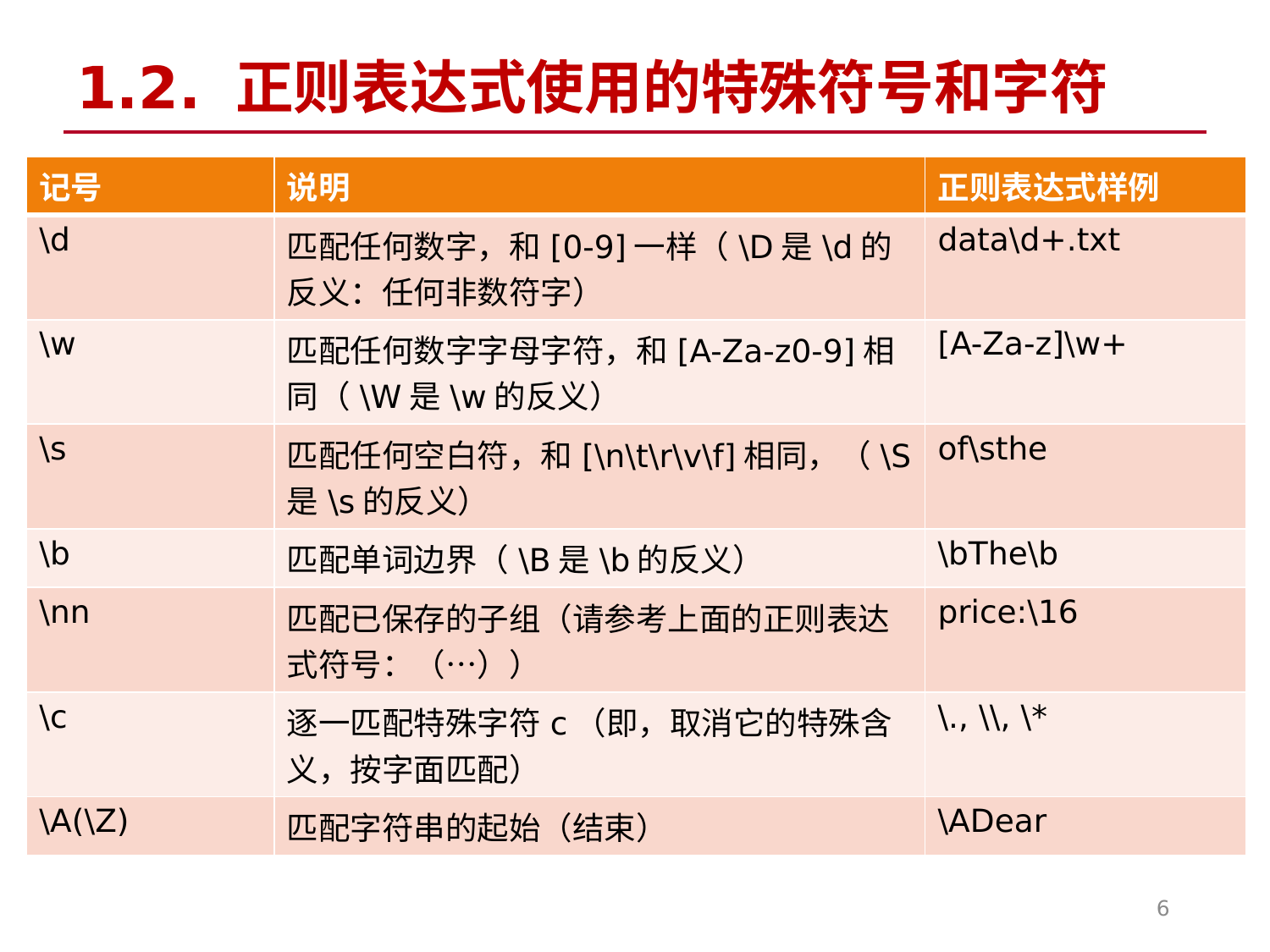

# 1.2. 正则表达式使用的特殊符号和字符
| 记号 | 说明 | 正则表达式样例 |
| --- | --- | --- |
| \d | 匹配任何数字，和[0-9]一样（\D是\d的反义：任何非数符字） | data\d+.txt |
| \w | 匹配任何数字字母字符，和[A-Za-z0-9]相同（\W是\w的反义） | [A-Za-z]\w+ |
| \s | 匹配任何空白符，和[\n\t\r\v\f]相同，（\S是\s的反义） | of\sthe |
| \b | 匹配单词边界（\B是\b的反义） | \bThe\b |
| \nn | 匹配已保存的子组（请参考上面的正则表达式符号：（…）） | price:\16 |
| \c | 逐一匹配特殊字符c（即，取消它的特殊含义，按字面匹配） | \., \\, \\* |
| \A(\Z) | 匹配字符串的起始（结束） | \ADear |
6